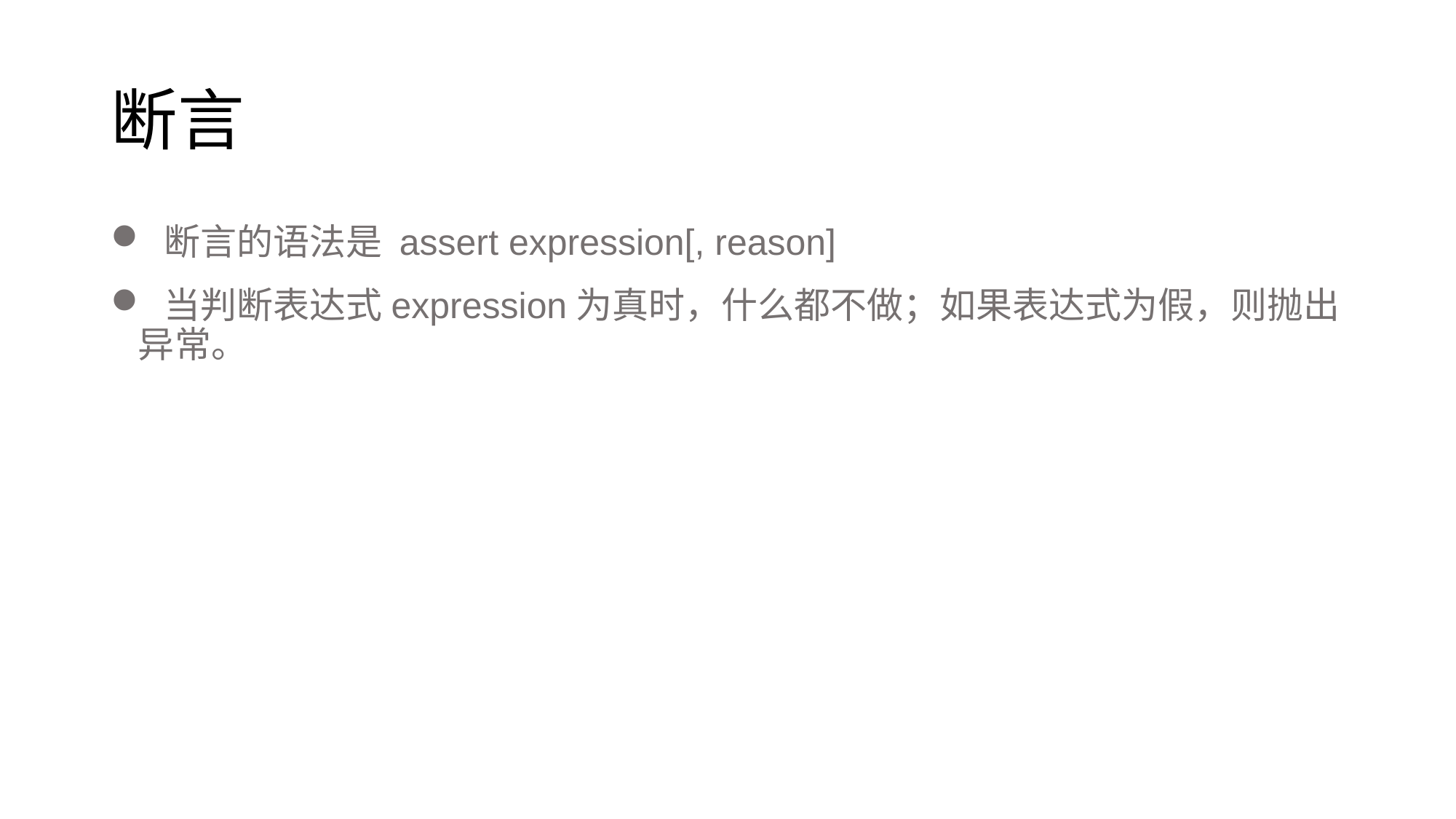

# 断言
 断言的语法是 assert expression[, reason]
 当判断表达式expression为真时，什么都不做；如果表达式为假，则抛出异常。